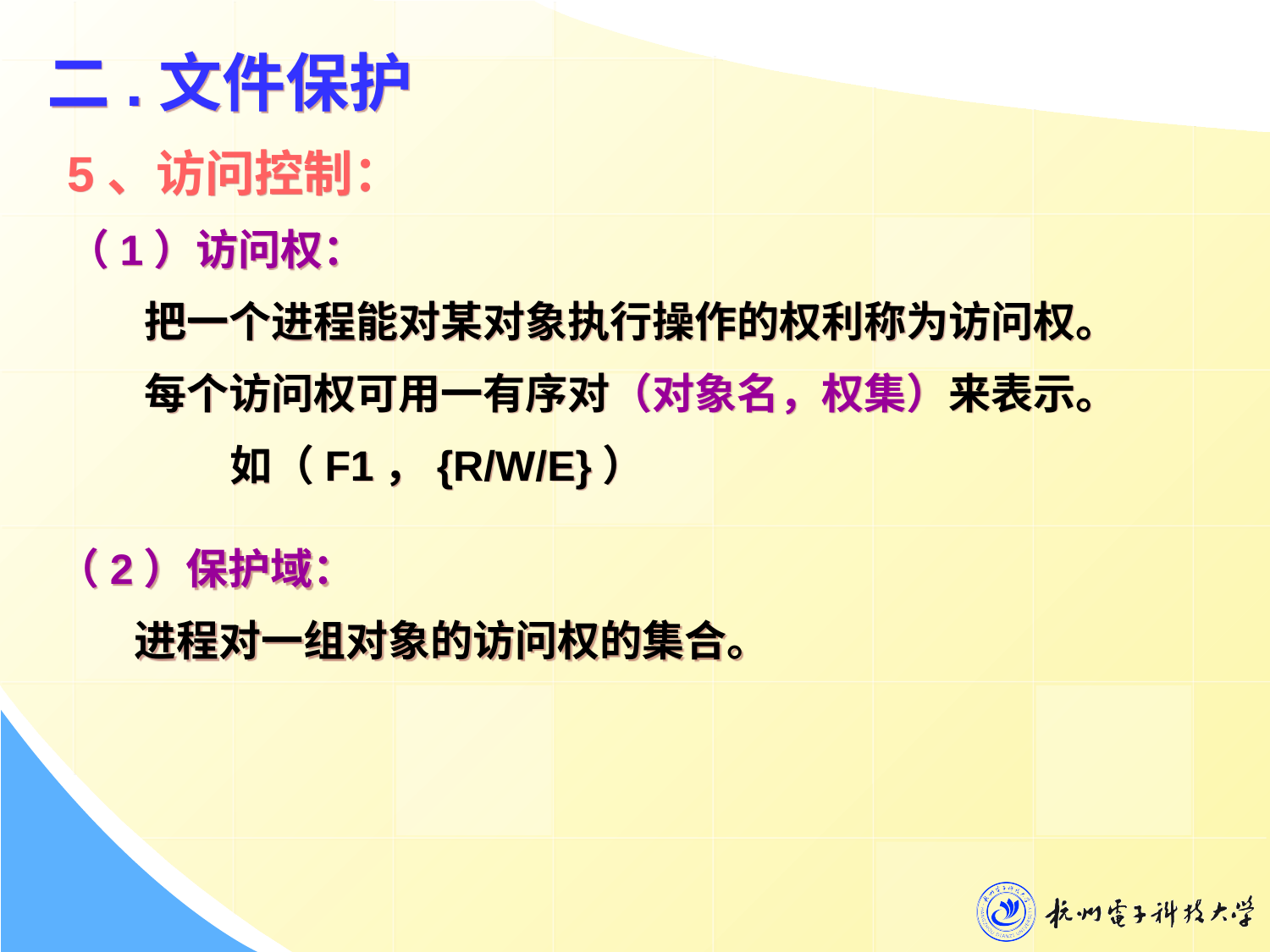

二.文件保护
5、访问控制：
（1）访问权：
       把一个进程能对某对象执行操作的权利称为访问权。
       每个访问权可用一有序对（对象名，权集）来表示。
                如（F1，{R/W/E}）
（2）保护域：
       进程对一组对象的访问权的集合。